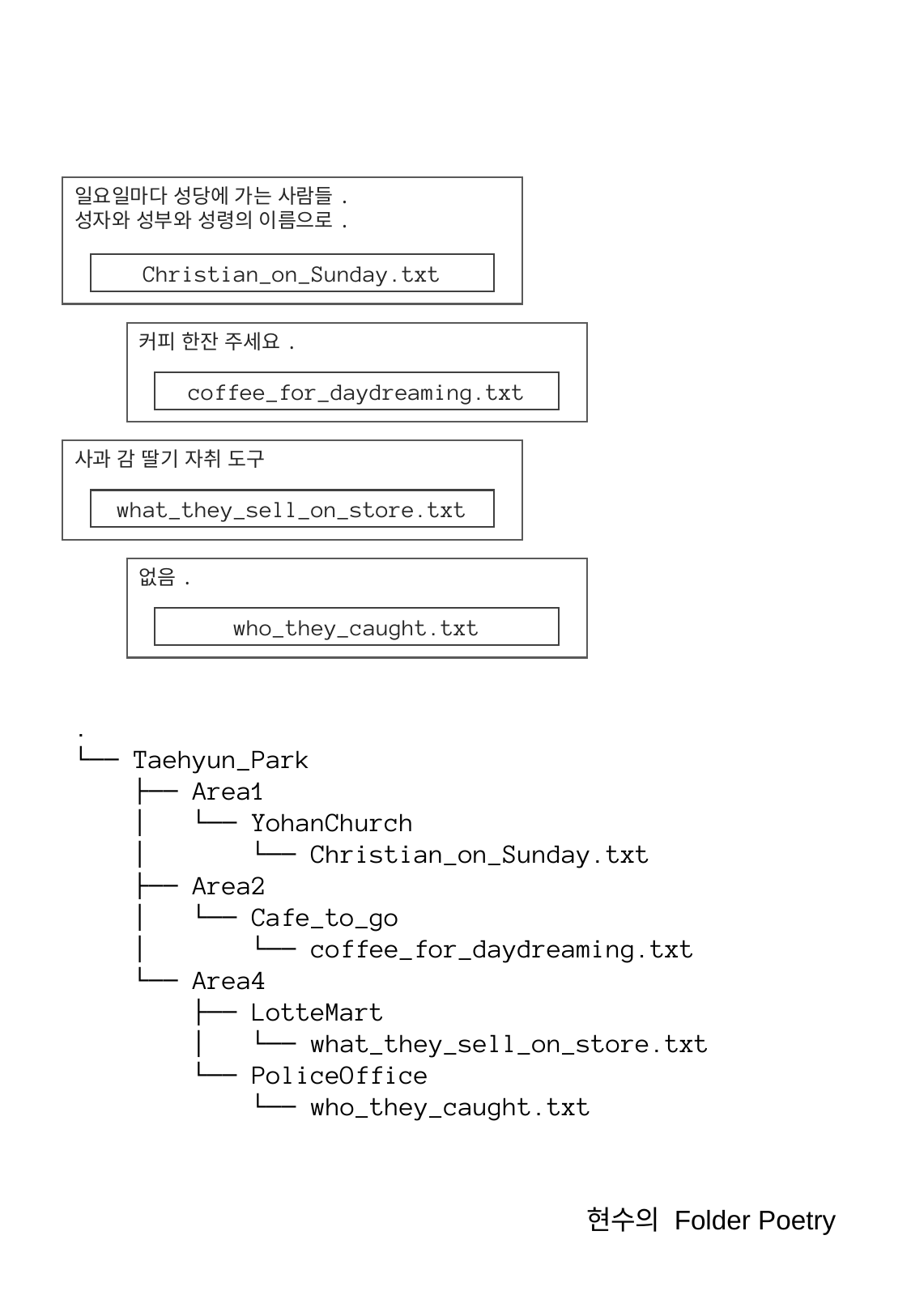

일요일마다 성당에 가는 사람들.
성자와 성부와 성령의 이름으로.
Christian_on_Sunday.txt
커피 한잔 주세요.
coffee_for_daydreaming.txt
사과 감 딸기 자취 도구
what_they_sell_on_store.txt
없음.
who_they_caught.txt
.
└── Taehyun_Park
    ├── Area1
    │   └── YohanChurch
    │       └── Christian_on_Sunday.txt
    ├── Area2
    │   └── Cafe_to_go
    │       └── coffee_for_daydreaming.txt
    └── Area4
        ├── LotteMart
        │   └── what_they_sell_on_store.txt
        └── PoliceOffice
            └── who_they_caught.txt
# 현수의 Folder Poetry